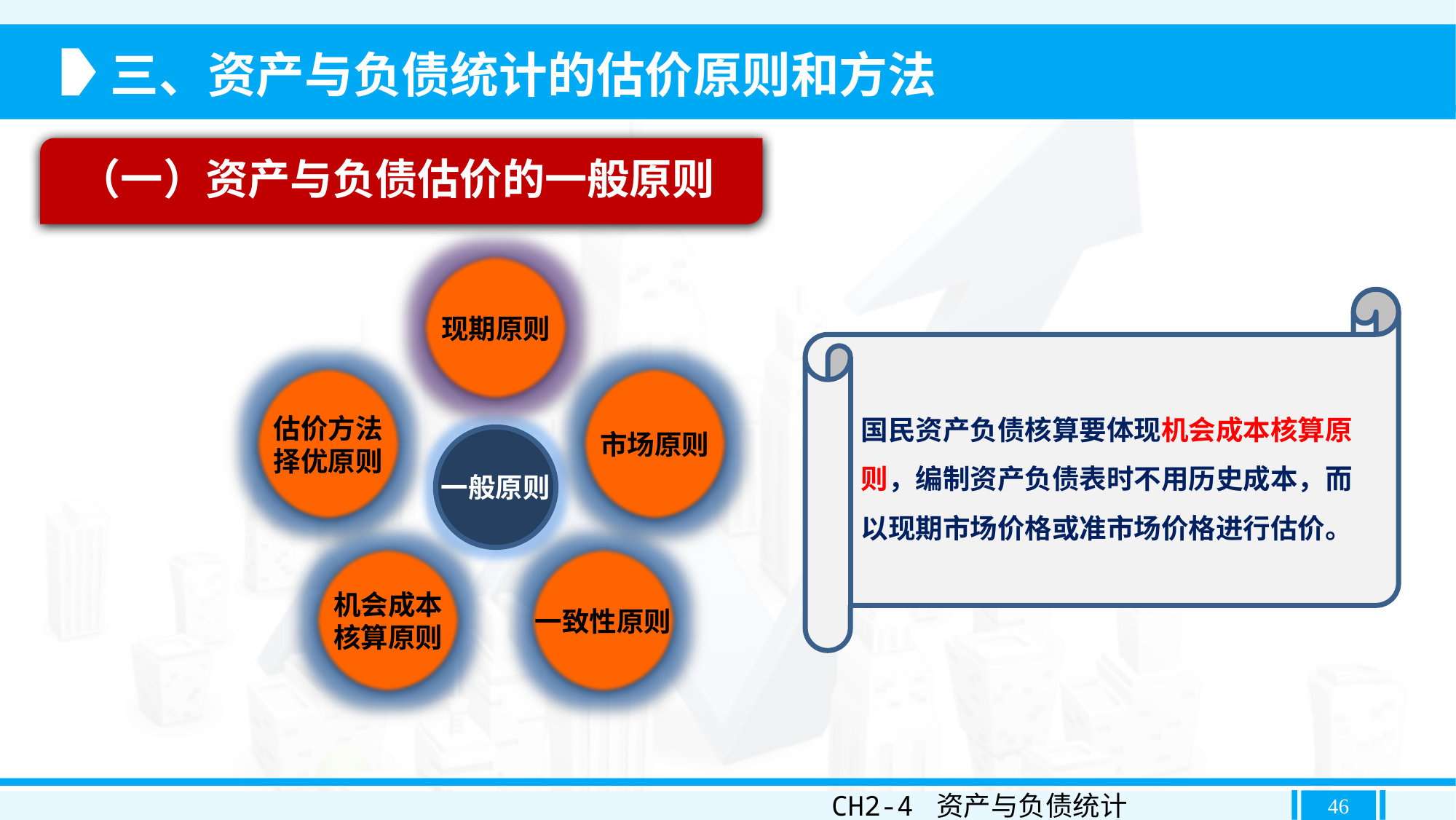

三、资产与负债统计的估价原则和方法

（一）资产与负债估价的一般原则
现期原则
国民资产负债核算要体现机会成本核算原则，编制资产负债表时不用历史成本，而以现期市场价格或准市场价格进行估价。
估价方法
择优原则
市场原则
一般原则
机会成本
核算原则
一致性原则
CH2-4 资产与负债统计
46